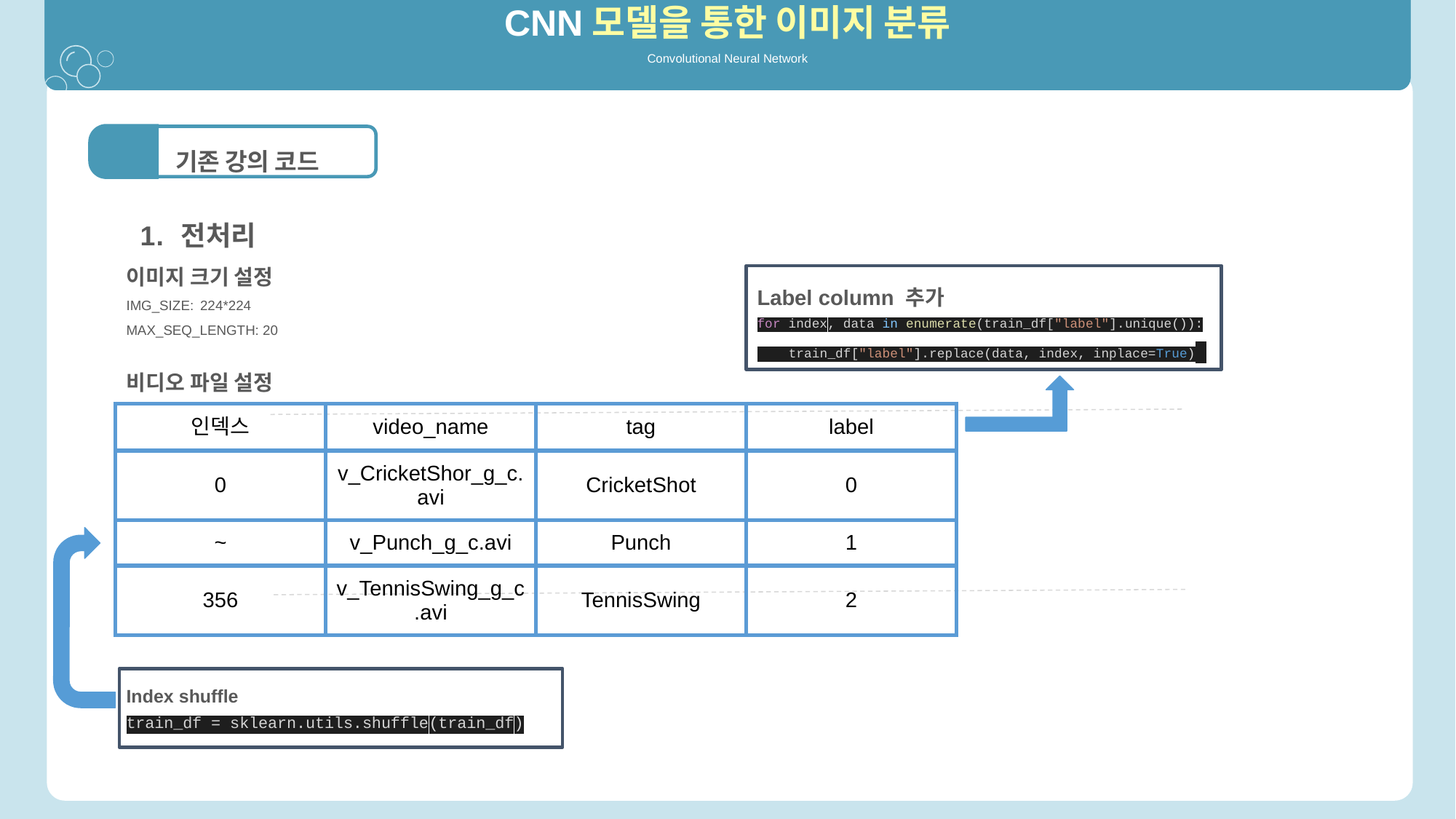

PPT PRESENTATION
Enjoy your stylish business and campus life with BIZCAM

CNN모델을 통한 이미지 분류
Convolutional Neural Network

기존 강의 코드

전처리

이미지 크기 설정
IMG_SIZE:  224*224
MAX_SEQ_LENGTH: 20

Label column 추가
for index, data in enumerate(train_df["label"].unique()):
    train_df["label"].replace(data, index, inplace=True)

비디오 파일 설정

| 인덱스 | video\_name | tag | label |
| --- | --- | --- | --- |
| 0 | v\_CricketShor\_g\_c.avi | CricketShot | 0 |
| ~ | v\_Punch\_g\_c.avi | Punch | 1 |
| 356 | v\_TennisSwing\_g\_c.avi | TennisSwing | 2 |

Index shuffle
train_df = sklearn.utils.shuffle(train_df)